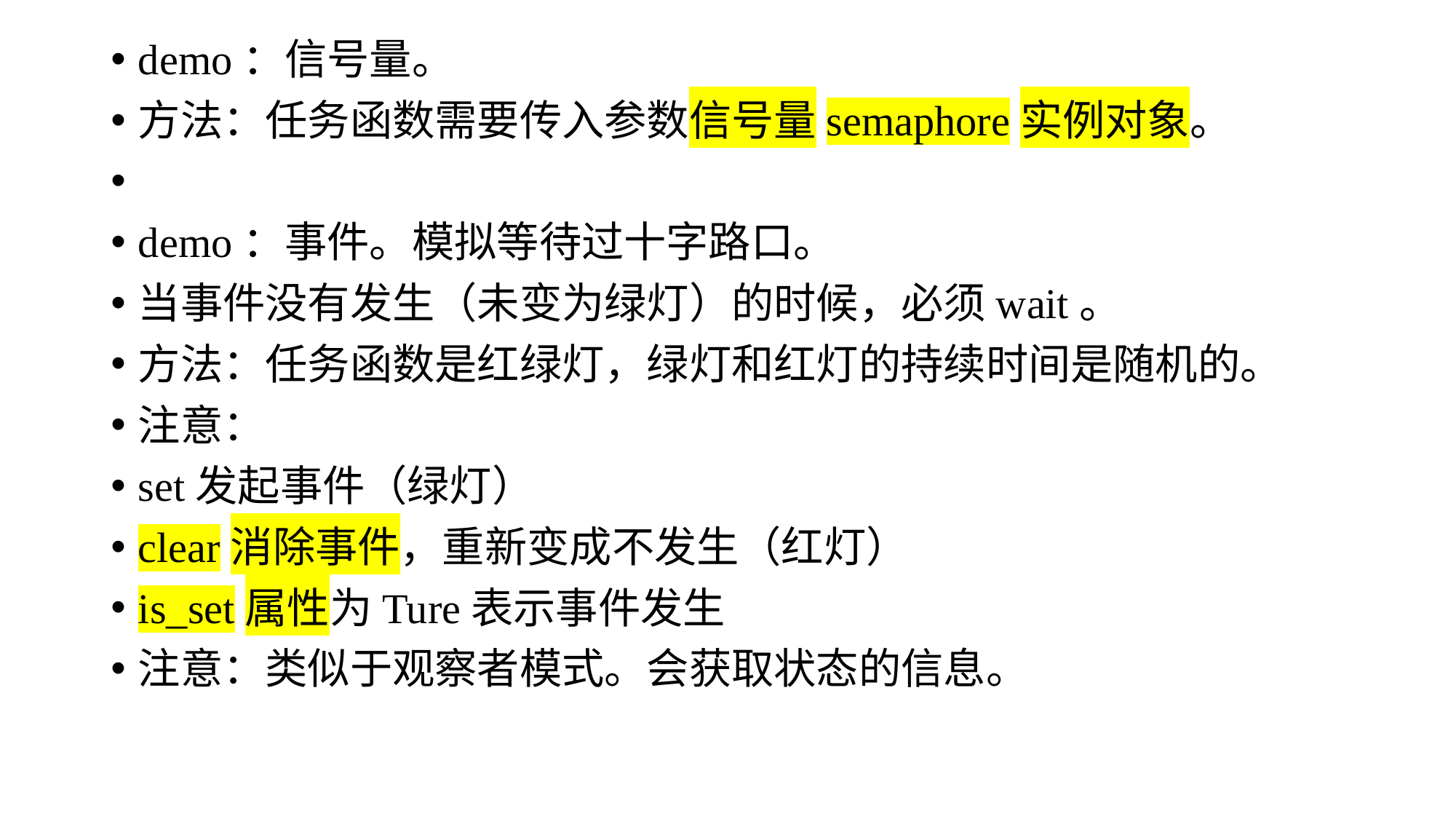

demo：信号量。
方法：任务函数需要传入参数信号量semaphore实例对象。

demo：事件。模拟等待过十字路口。
当事件没有发生（未变为绿灯）的时候，必须wait。
方法：任务函数是红绿灯，绿灯和红灯的持续时间是随机的。
注意：
set发起事件（绿灯）
clear消除事件，重新变成不发生（红灯）
is_set属性为Ture表示事件发生
注意：类似于观察者模式。会获取状态的信息。